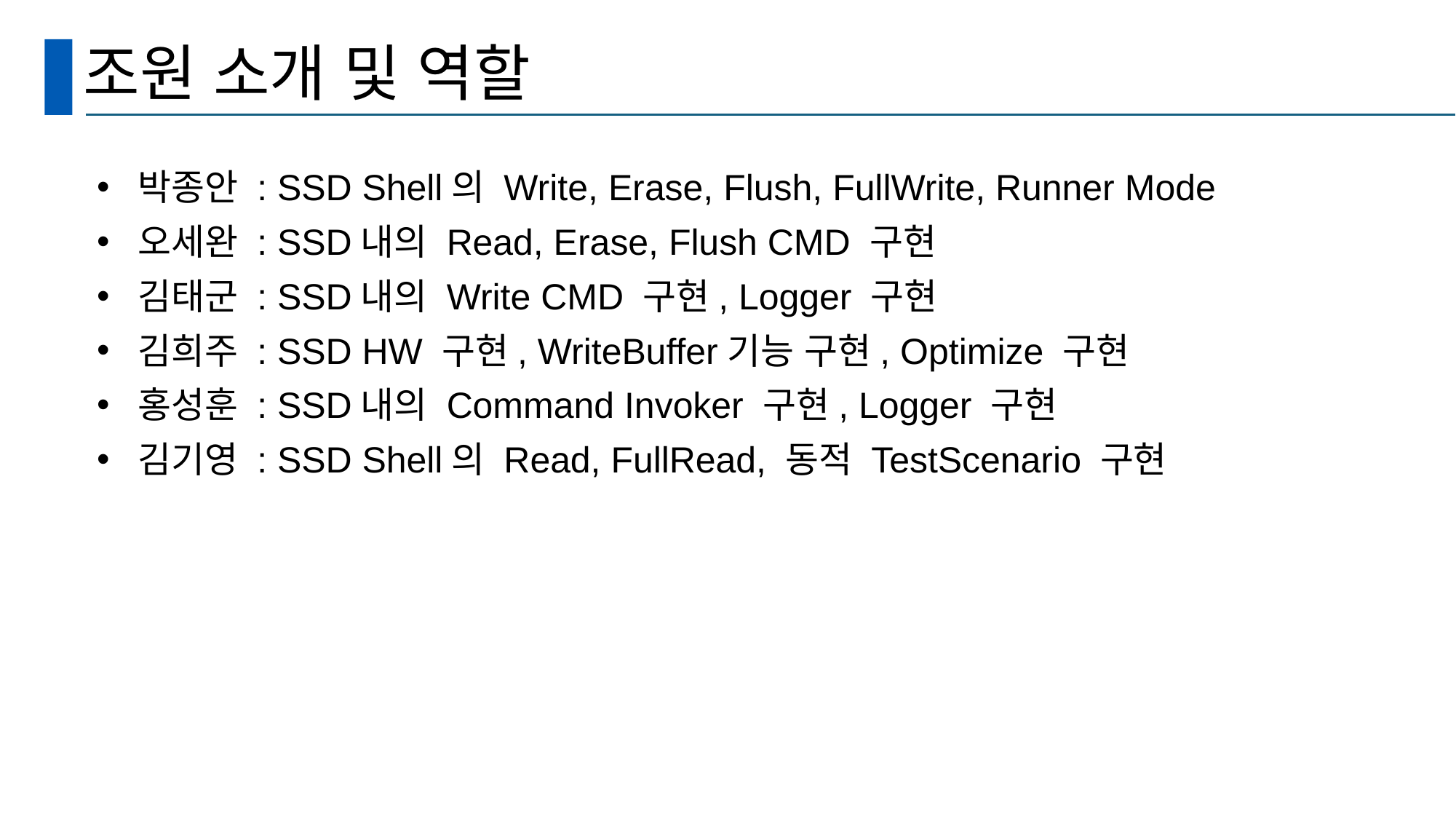

# 조원 소개 및 역할
박종안 : SSD Shell의 Write, Erase, Flush, FullWrite, Runner Mode
오세완 : SSD내의 Read, Erase, Flush CMD 구현
김태군 : SSD내의 Write CMD 구현, Logger 구현
김희주 : SSD HW 구현, WriteBuffer기능 구현, Optimize 구현
홍성훈 : SSD내의 Command Invoker 구현, Logger 구현
김기영 : SSD Shell의 Read, FullRead, 동적 TestScenario 구현